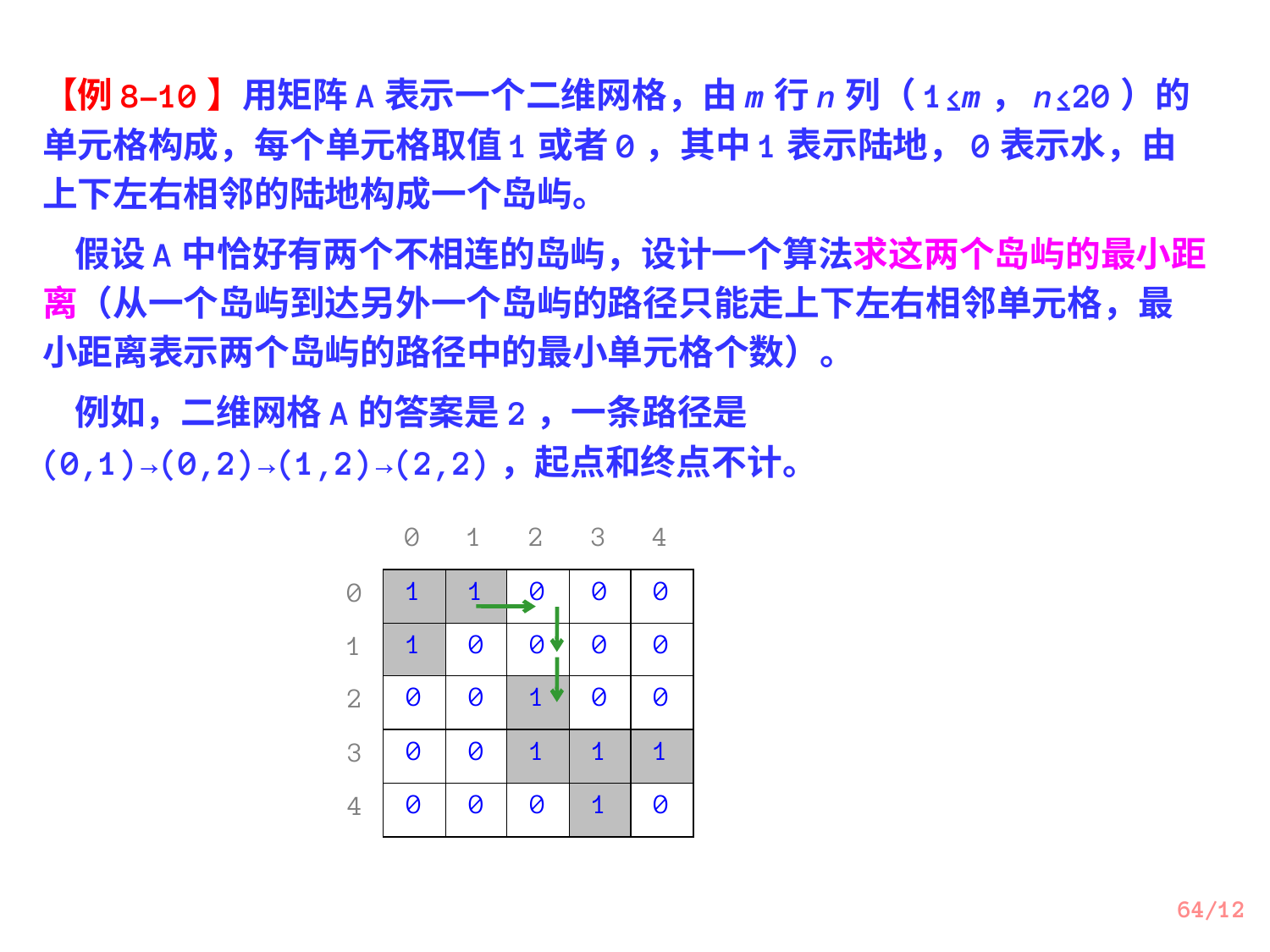

【例8-10】用矩阵A表示一个二维网格，由m行n列（1≤m，n≤20）的单元格构成，每个单元格取值1或者0，其中1表示陆地，0表示水，由上下左右相邻的陆地构成一个岛屿。
   假设A中恰好有两个不相连的岛屿，设计一个算法求这两个岛屿的最小距离（从一个岛屿到达另外一个岛屿的路径只能走上下左右相邻单元格，最小距离表示两个岛屿的路径中的最小单元格个数）。
   例如，二维网格A的答案是2，一条路径是(0,1)→(0,2)→(1,2)→(2,2)，起点和终点不计。

0
1
2
3
4
1
1
0
0
0
0
1
0
0
0
0
1
0
0
1
0
0
2
0
0
1
1
1
3
0
0
0
1
0
4
64/12